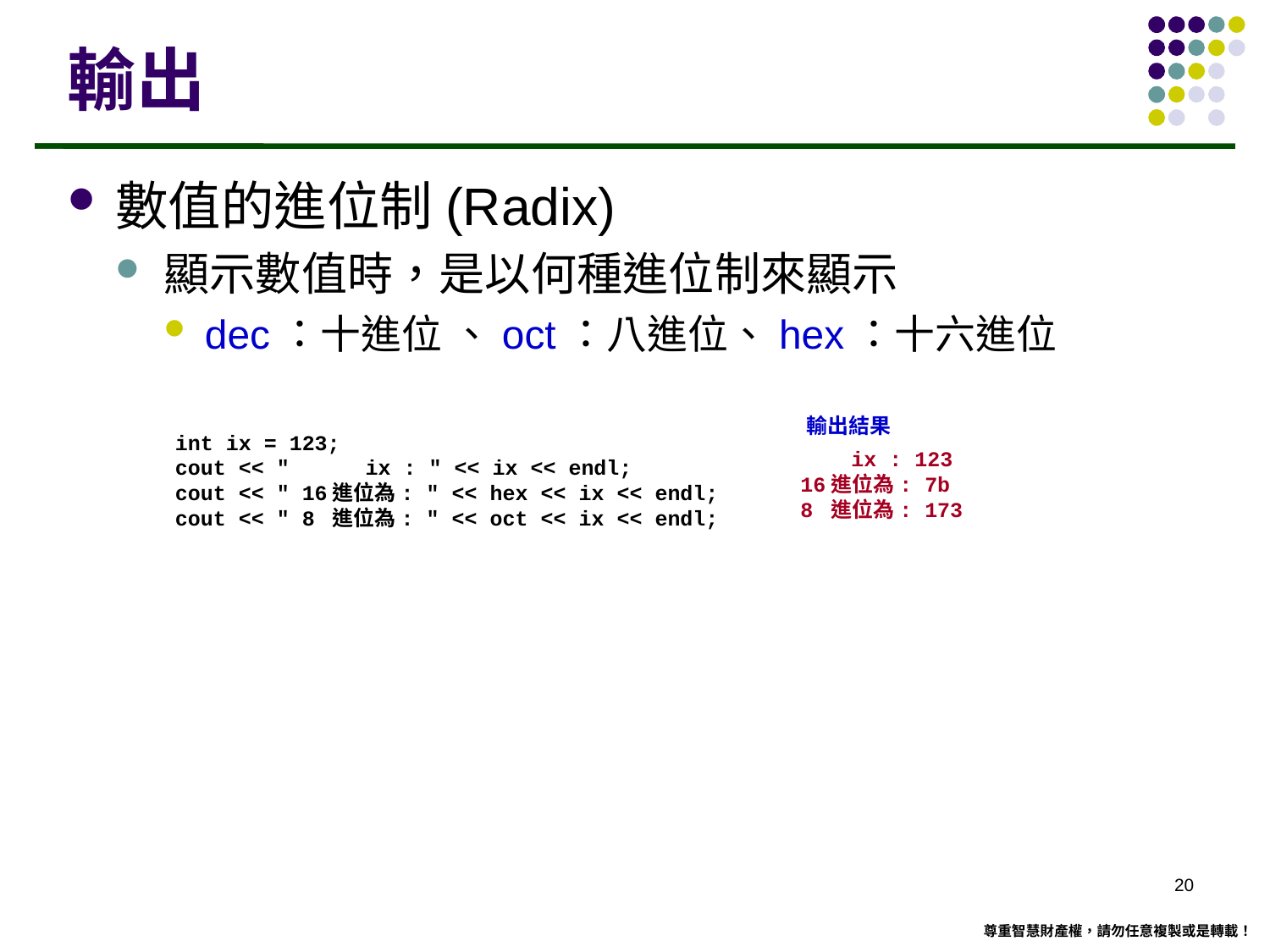

# 輸出
數值的進位制(Radix)
顯示數值時，是以何種進位制來顯示
dec：十進位 、oct：八進位、hex：十六進位
輸出結果
int ix = 123;
cout << "      ix : " << ix << endl;
cout << " 16進位為: " << hex << ix << endl;
cout << " 8 進位為: " << oct << ix << endl;
     ix : 123
 16進位為: 7b
 8 進位為: 173
20